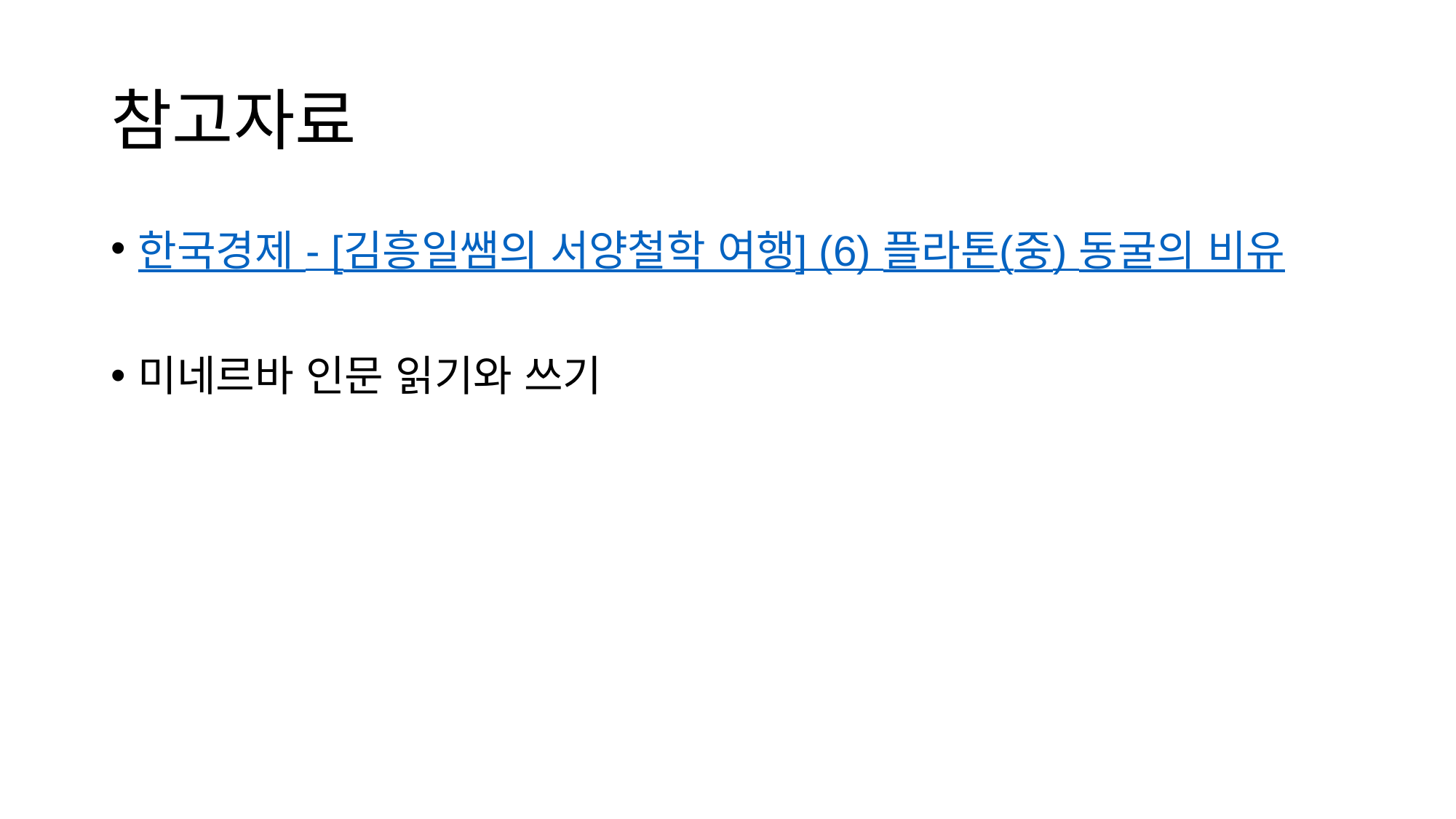

# 참고자료
한국경제 - [김흥일쌤의 서양철학 여행] (6) 플라톤(중) 동굴의 비유

미네르바 인문 읽기와 쓰기